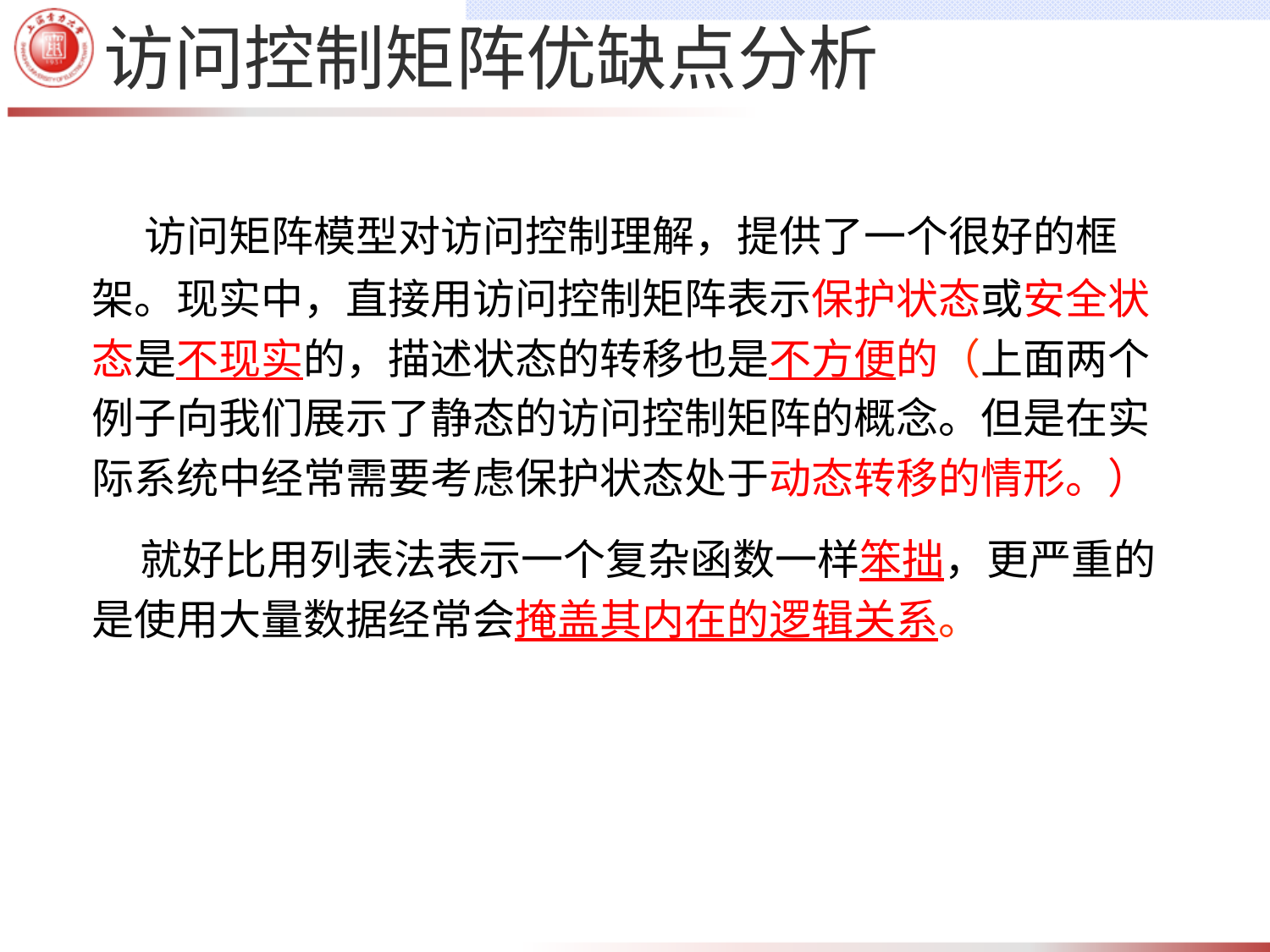

# 访问控制矩阵优缺点分析
   访问矩阵模型对访问控制理解，提供了一个很好的框架。现实中，直接用访问控制矩阵表示保护状态或安全状态是不现实的，描述状态的转移也是不方便的（上面两个例子向我们展示了静态的访问控制矩阵的概念。但是在实际系统中经常需要考虑保护状态处于动态转移的情形。）
    就好比用列表法表示一个复杂函数一样笨拙，更严重的是使用大量数据经常会掩盖其内在的逻辑关系。